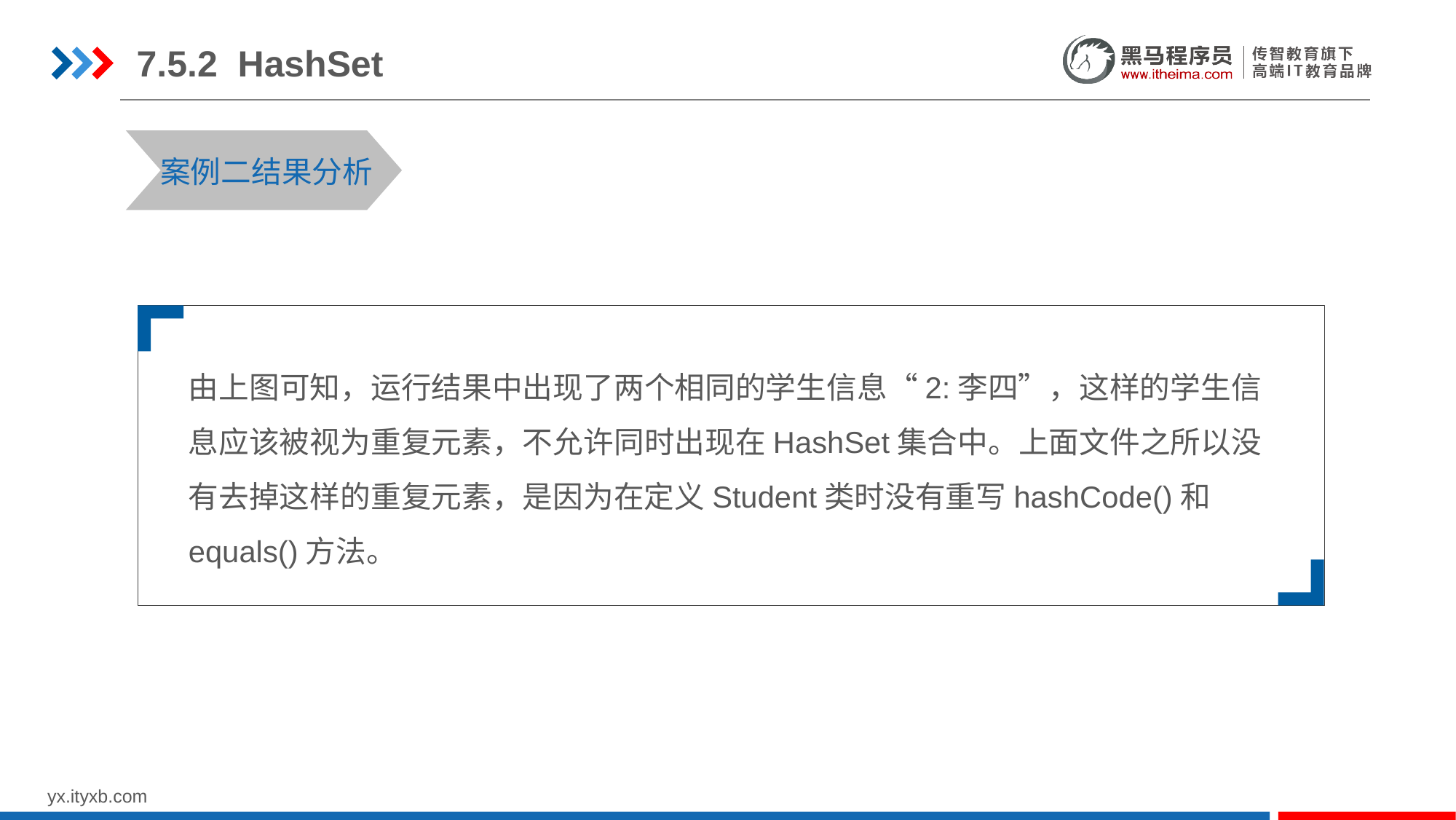

7.5.2  HashSet

案例二结果分析

由上图可知，运行结果中出现了两个相同的学生信息“2:李四”，这样的学生信息应该被视为重复元素，不允许同时出现在HashSet集合中。上面文件之所以没有去掉这样的重复元素，是因为在定义Student类时没有重写hashCode()和equals()方法。